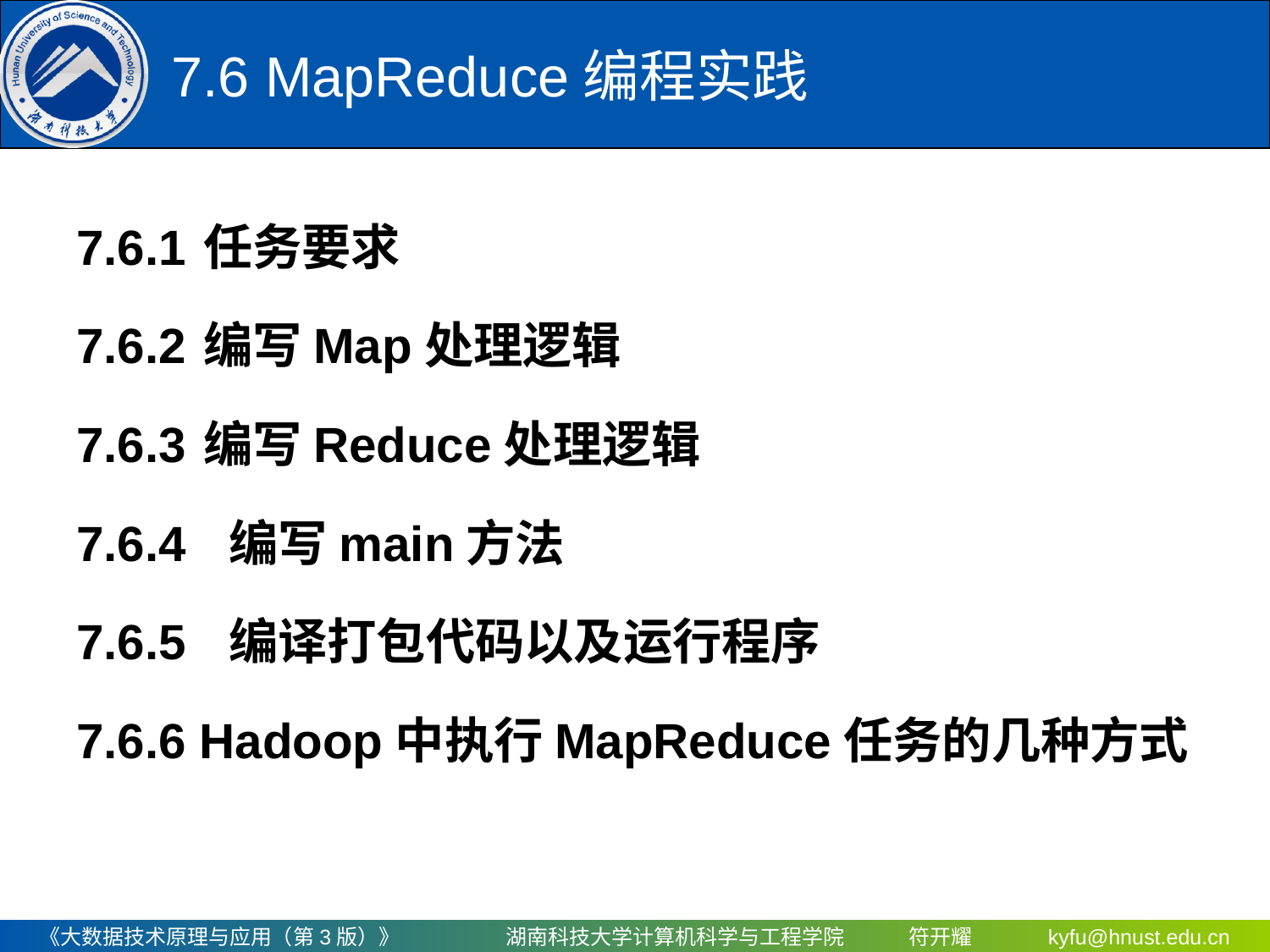

# 7.6 MapReduce编程实践
7.6.1	任务要求
7.6.2	编写Map处理逻辑
7.6.3	编写Reduce处理逻辑
7.6.4	 编写main方法
7.6.5	 编译打包代码以及运行程序
7.6.6 Hadoop中执行MapReduce任务的几种方式